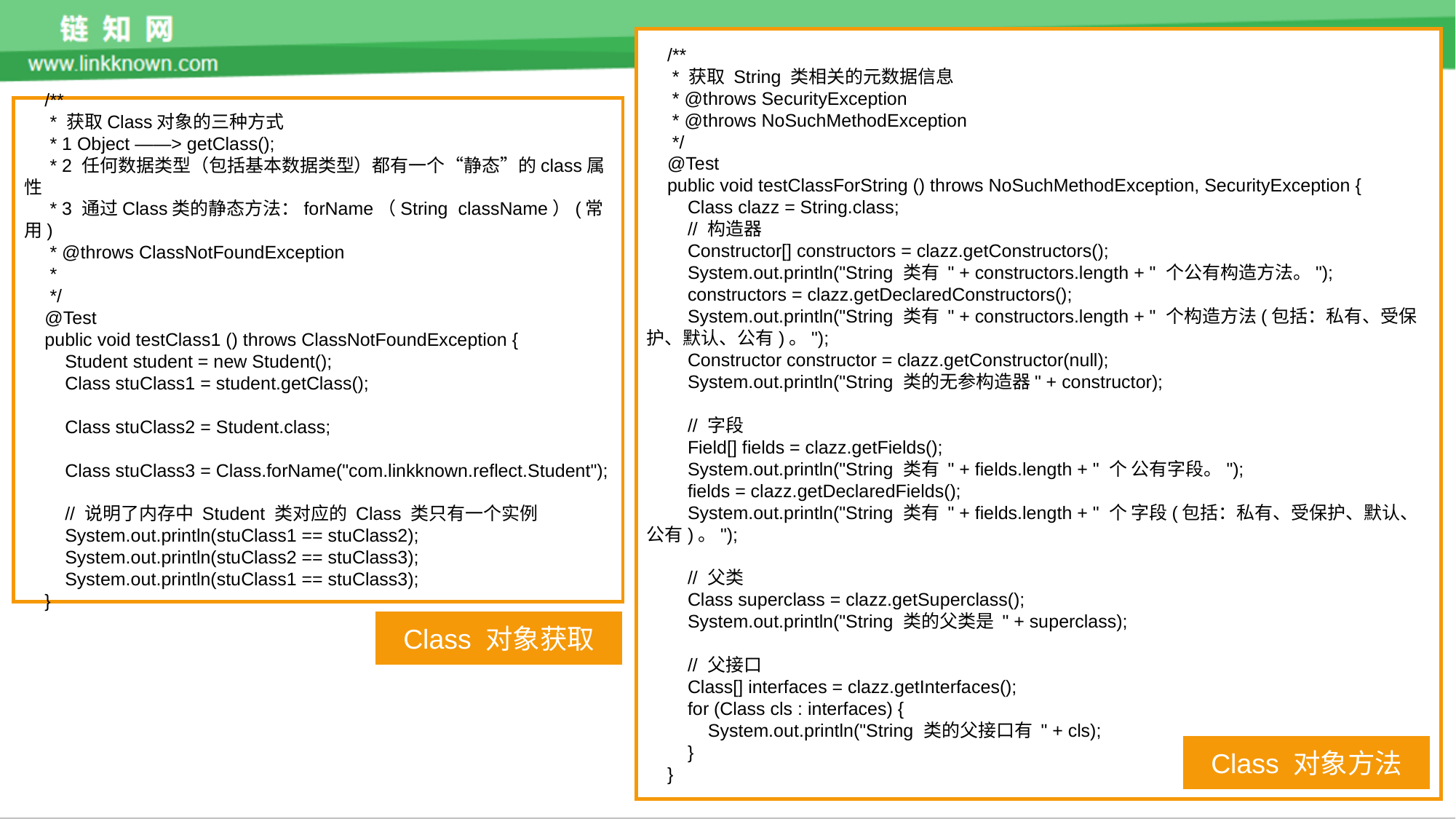

/**
     * 获取 String 类相关的元数据信息
     * @throws SecurityException
     * @throws NoSuchMethodException
     */
    @Test
    public void testClassForString () throws NoSuchMethodException, SecurityException {
        Class clazz = String.class;
        // 构造器
        Constructor[] constructors = clazz.getConstructors();
        System.out.println("String 类有 " + constructors.length + " 个公有构造方法。");
        constructors = clazz.getDeclaredConstructors();
        System.out.println("String 类有 " + constructors.length + " 个构造方法(包括：私有、受保护、默认、公有)。");
        Constructor constructor = clazz.getConstructor(null);
        System.out.println("String 类的无参构造器" + constructor);

        // 字段
        Field[] fields = clazz.getFields();
        System.out.println("String 类有 " + fields.length + " 个 公有字段。");
        fields = clazz.getDeclaredFields();
        System.out.println("String 类有 " + fields.length + " 个 字段(包括：私有、受保护、默认、公有)。");

        // 父类
        Class superclass = clazz.getSuperclass();
        System.out.println("String 类的父类是 " + superclass);

        // 父接口
        Class[] interfaces = clazz.getInterfaces();
        for (Class cls : interfaces) {
            System.out.println("String 类的父接口有 " + cls);
        }
    }
    /**
     * 获取Class对象的三种方式
     * 1 Object ——> getClass();
     * 2 任何数据类型（包括基本数据类型）都有一个“静态”的class属性
     * 3 通过Class类的静态方法：forName（String  className）(常用)
     * @throws ClassNotFoundException
     *
     */
    @Test
    public void testClass1 () throws ClassNotFoundException {
        Student student = new Student();
        Class stuClass1 = student.getClass();

        Class stuClass2 = Student.class;

        Class stuClass3 = Class.forName("com.linkknown.reflect.Student");

        // 说明了内存中 Student 类对应的 Class 类只有一个实例
        System.out.println(stuClass1 == stuClass2);
        System.out.println(stuClass2 == stuClass3);
        System.out.println(stuClass1 == stuClass3);
    }
Class 对象获取
Class 对象方法